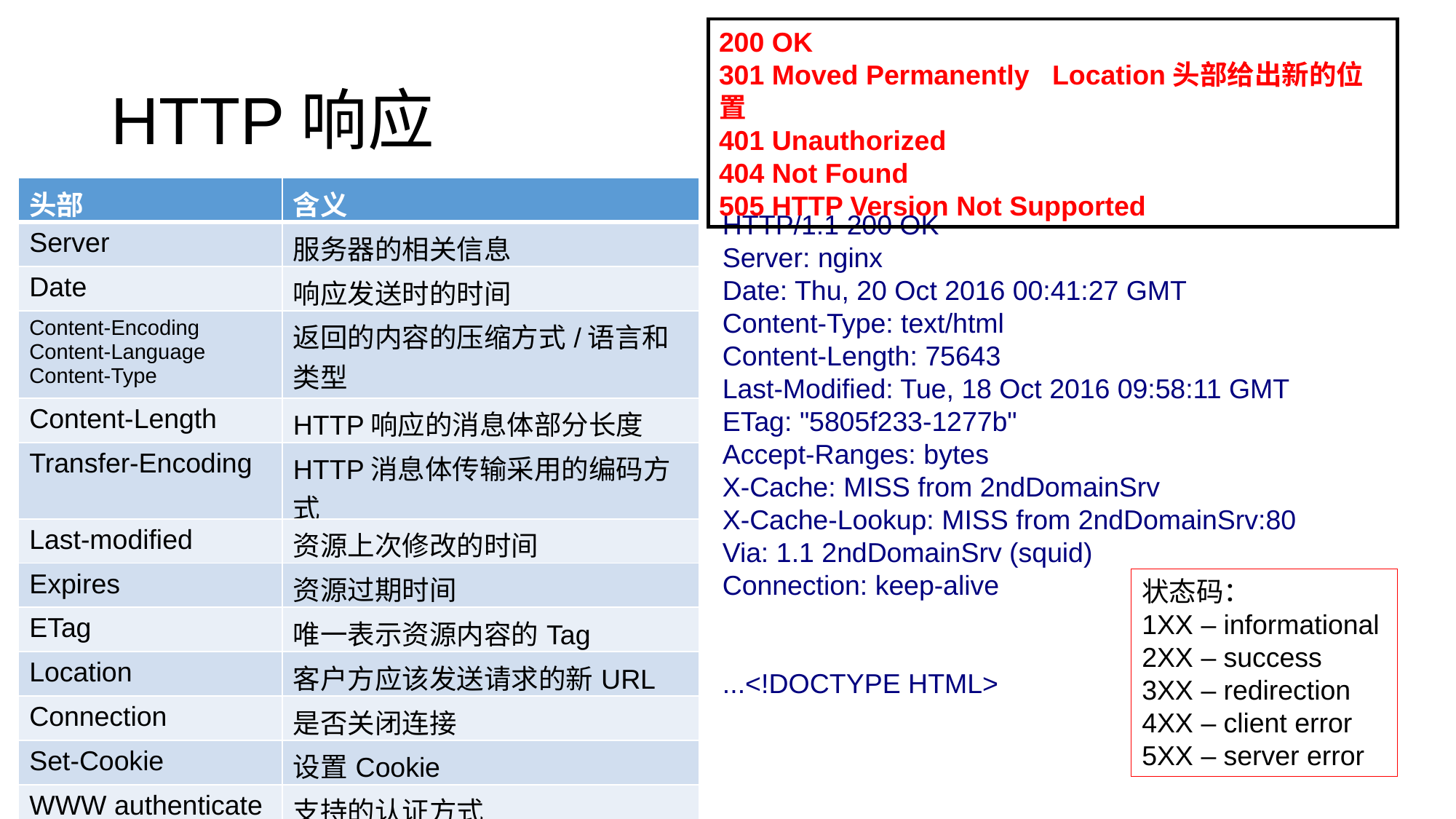

200 OK
301 Moved Permanently   Location头部给出新的位置
401 Unauthorized
404 Not Found
505 HTTP Version Not Supported
# HTTP响应
| 头部 | 含义 |
| --- | --- |
| Server | 服务器的相关信息 |
| Date | 响应发送时的时间 |
| Content-Encoding Content-Language Content-Type | 返回的内容的压缩方式/语言和类型 |
| Content-Length | HTTP响应的消息体部分长度 |
| Transfer-Encoding | HTTP消息体传输采用的编码方式 |
| Last-modified | 资源上次修改的时间 |
| Expires | 资源过期时间 |
| ETag | 唯一表示资源内容的Tag |
| Location | 客户方应该发送请求的新URL |
| Connection | 是否关闭连接 |
| Set-Cookie | 设置Cookie |
| WWW authenticate | 支持的认证方式 |
HTTP/1.1 200 OK
Server: nginx
Date: Thu, 20 Oct 2016 00:41:27 GMT
Content-Type: text/html
Content-Length: 75643
Last-Modified: Tue, 18 Oct 2016 09:58:11 GMT
ETag: "5805f233-1277b"
Accept-Ranges: bytes
X-Cache: MISS from 2ndDomainSrv
X-Cache-Lookup: MISS from 2ndDomainSrv:80
Via: 1.1 2ndDomainSrv (squid)
Connection: keep-alive

...<!DOCTYPE HTML>
状态码：
1XX – informational
2XX – success
3XX – redirection
4XX – client error
5XX – server error